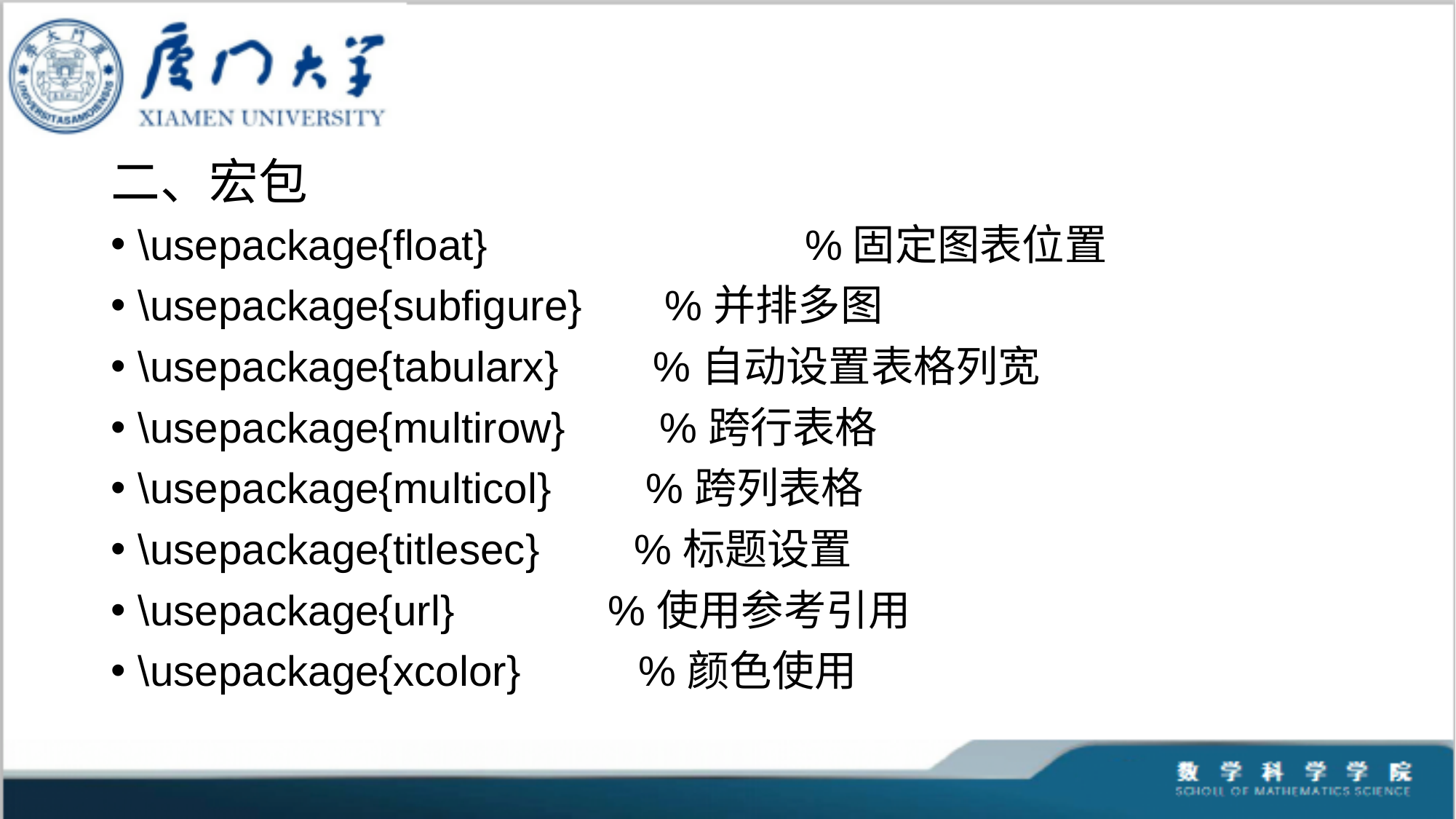

二、宏包
\usepackage{float}			 %固定图表位置
\usepackage{subfigure}       %并排多图
\usepackage{tabularx}        %自动设置表格列宽
\usepackage{multirow}        %跨行表格
\usepackage{multicol}        %跨列表格
\usepackage{titlesec}        %标题设置
\usepackage{url}             %使用参考引用
\usepackage{xcolor}          %颜色使用